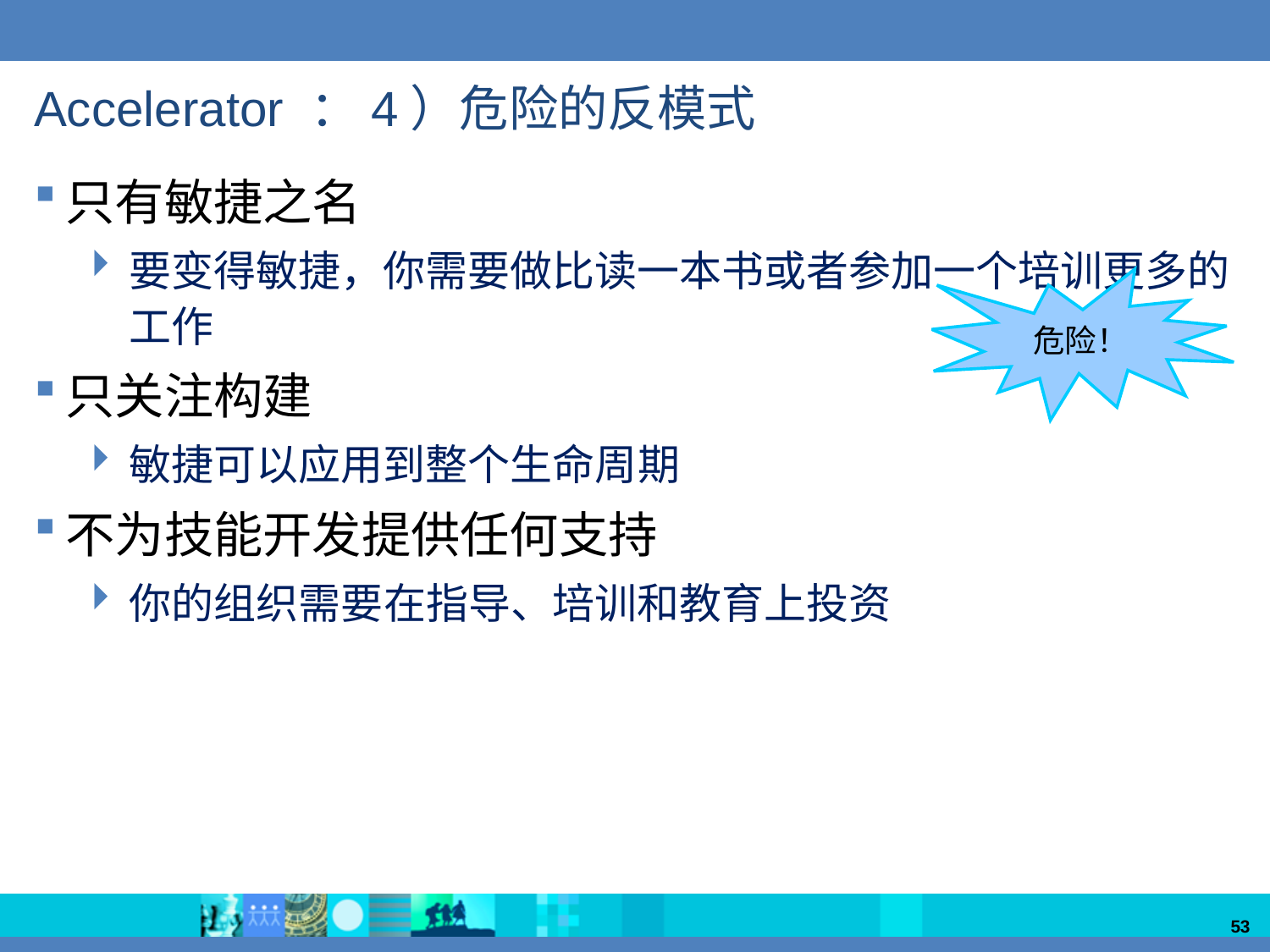

# Accelerator ：4）危险的反模式
只有敏捷之名
要变得敏捷，你需要做比读一本书或者参加一个培训更多的工作
只关注构建
敏捷可以应用到整个生命周期
不为技能开发提供任何支持
你的组织需要在指导、培训和教育上投资
危险！
53